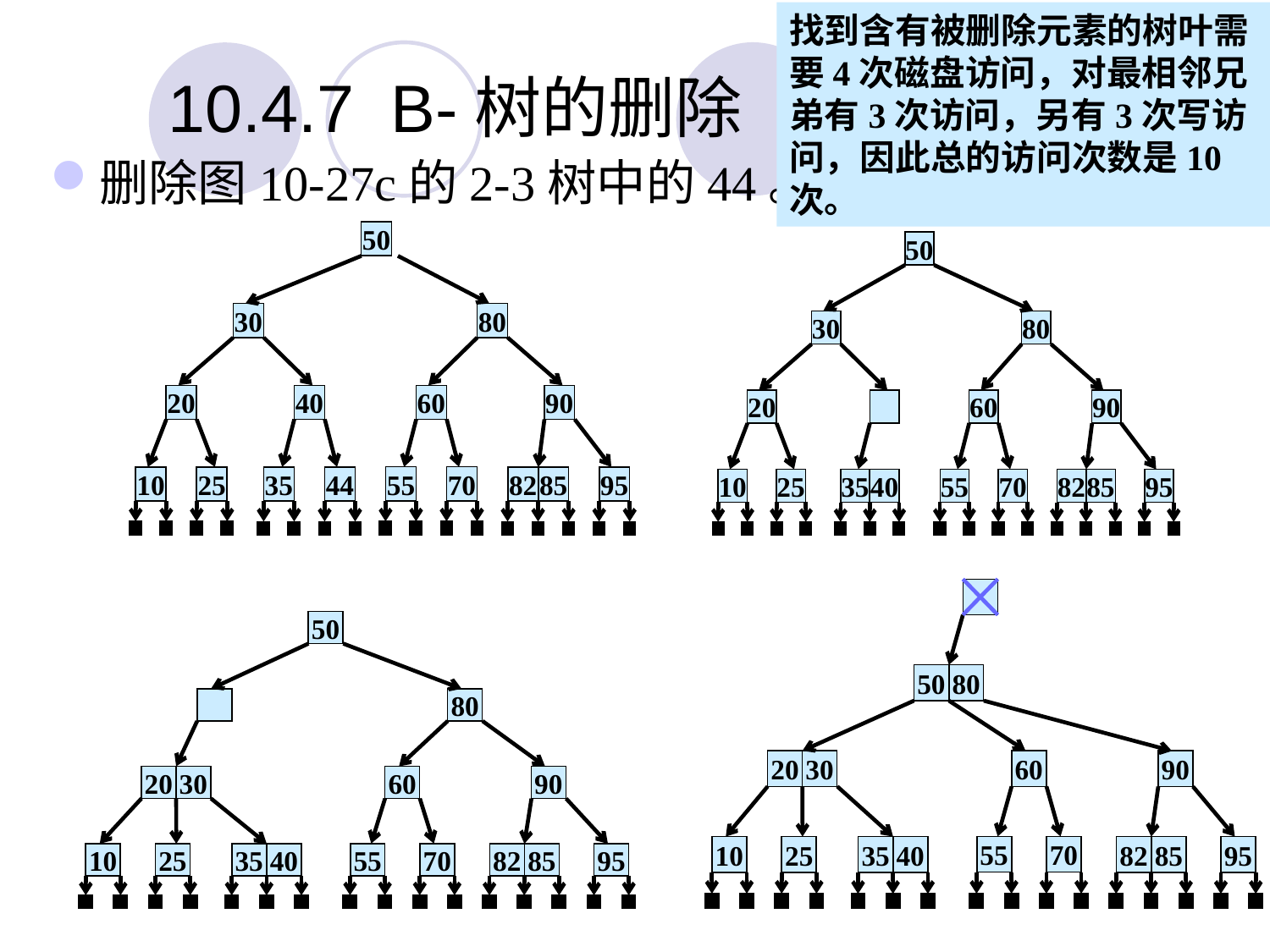

找到含有被删除元素的树叶需要4次磁盘访问，对最相邻兄弟有3次访问，另有3次写访问，因此总的访问次数是10次。
10.4.7  B-树的删除
71

删除图10-27c的2-3树中的44。
50

30
80

20
40
60
90

55
70
10
25
35
44
82
85
95

50

30
80

20

60
90

55
70
10
25
35
40
82
85
95

50
80

20
30
60
90

55
70
10
25
35
40
82
85
95

50

80

20
30
60
90

55
70
10
25
35
40
82
85
95